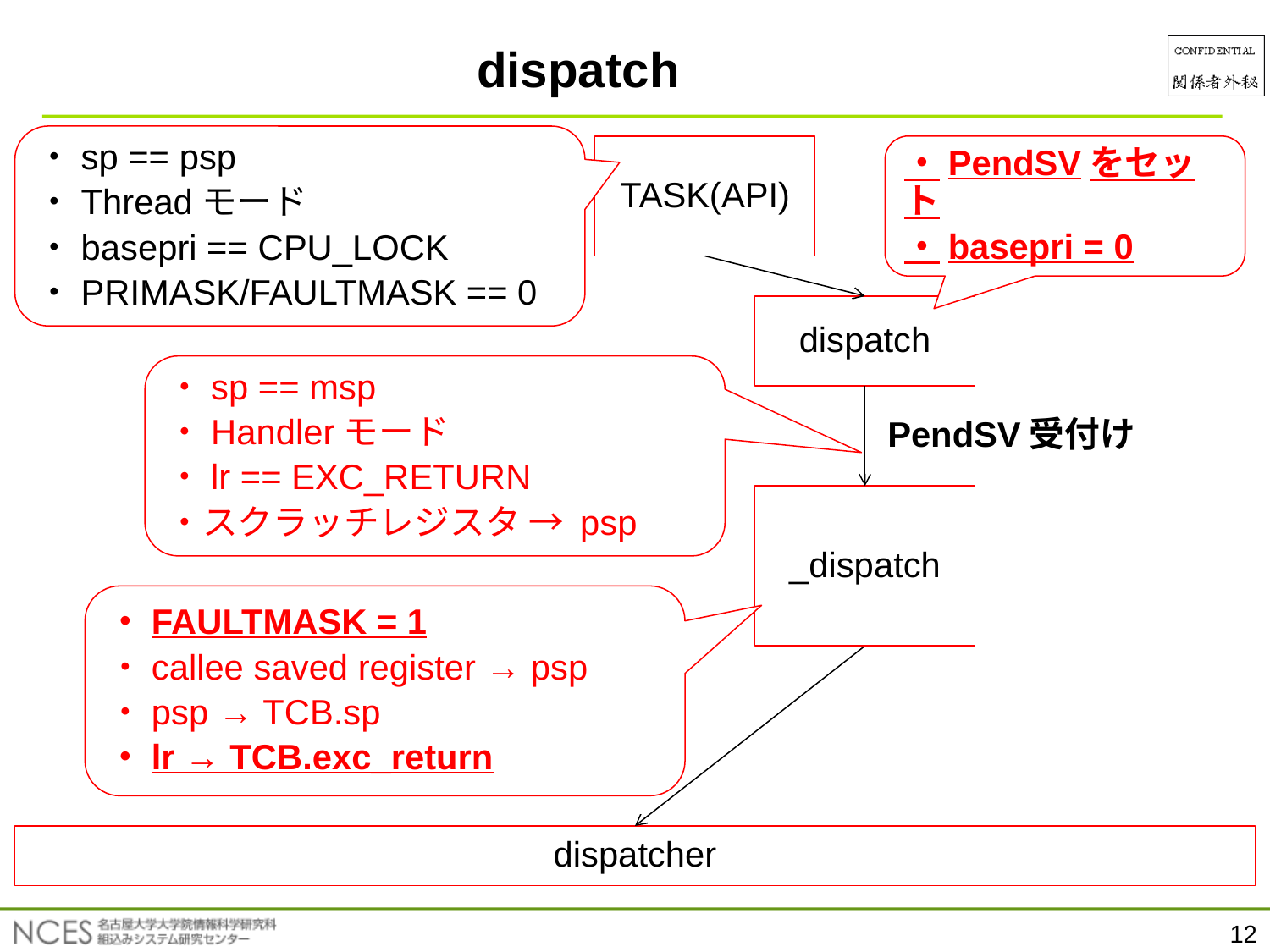

dispatch
・sp == psp
・Threadモード
・basepri == CPU_LOCK
・PRIMASK/FAULTMASK == 0
TASK(API)
・PendSVをセット
・basepri = 0
dispatch
・sp == msp
・Handlerモード
・lr == EXC_RETURN
・スクラッチレジスタ → psp
PendSV受付け
_dispatch
・FAULTMASK = 1
・callee saved register → psp
・psp → TCB.sp
・lr → TCB.exc_return
dispatcher
12